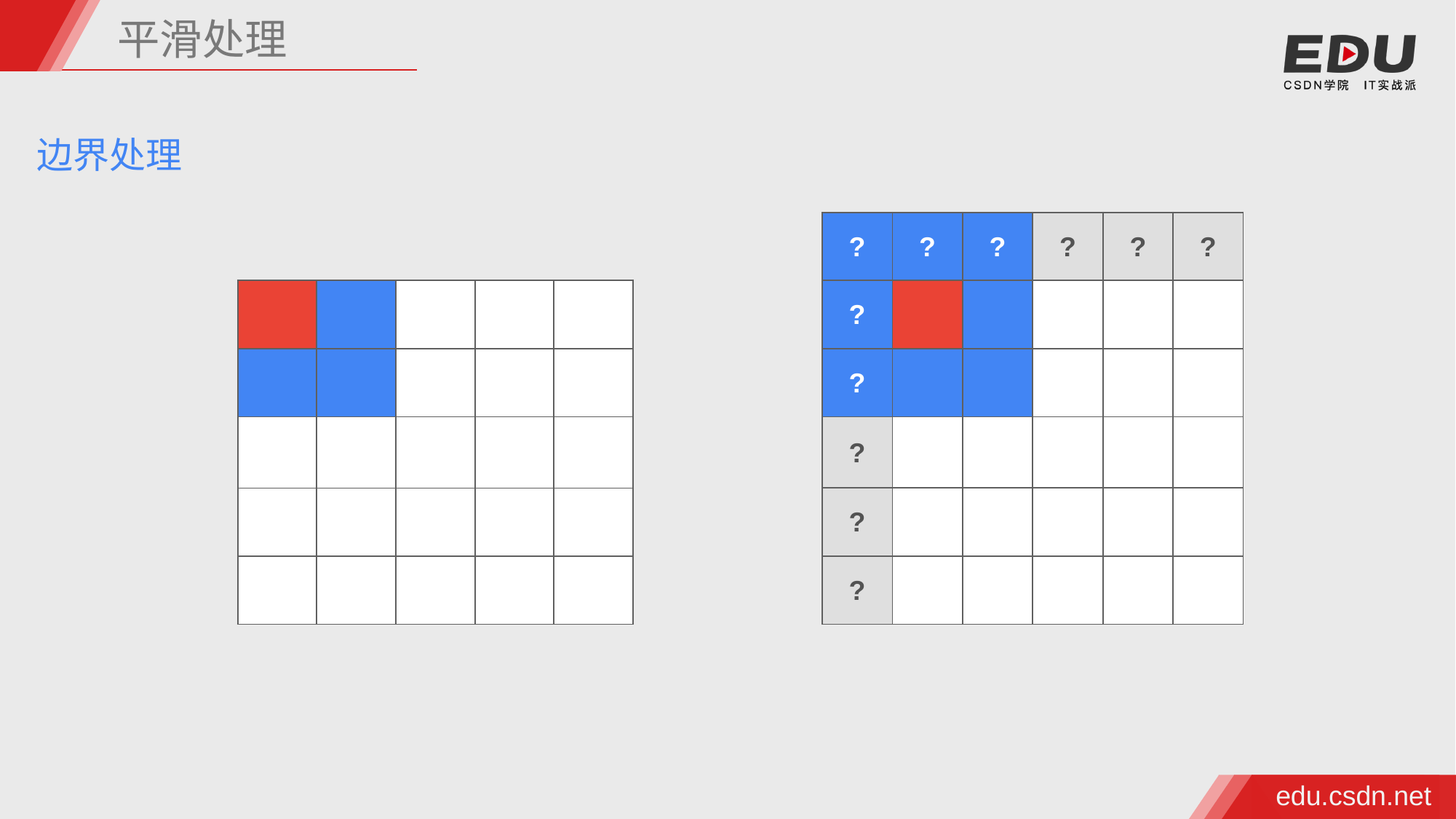

平滑处理

边界处理
| ? | ? | ? | ? | ? | ? |
| --- | --- | --- | --- | --- | --- |
| ? |  |  |  |  |  |
| ? |  |  |  |  |  |
| ? |  |  |  |  |  |
| ? |  |  |  |  |  |
| ? |  |  |  |  |  |
|  |  |  |  |  |
| --- | --- | --- | --- | --- |
|  |  |  |  |  |
|  |  |  |  |  |
|  |  |  |  |  |
|  |  |  |  |  |